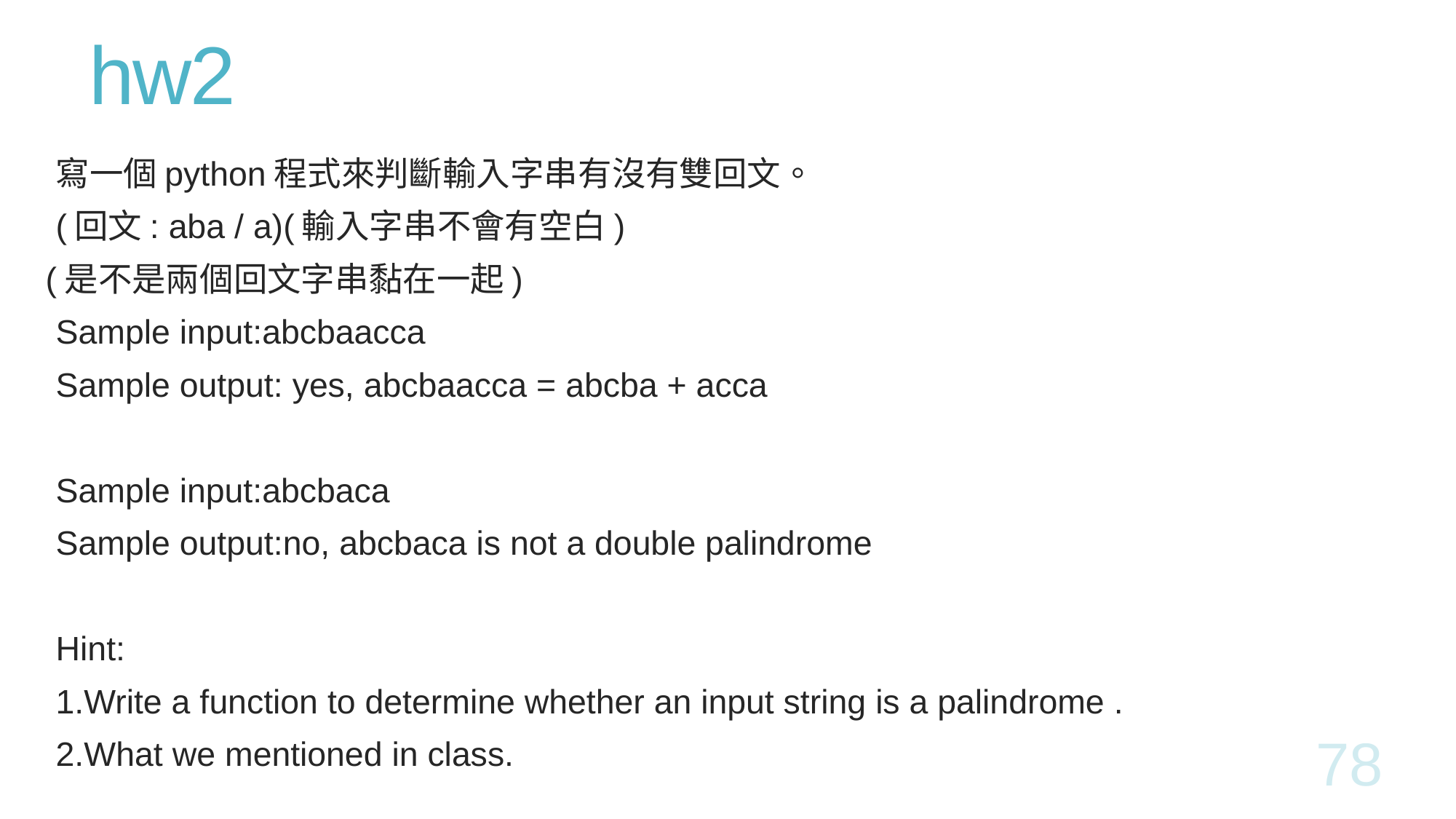

# hw2
寫一個python程式來判斷輸入字串有沒有雙回文。
(回文: aba / a)(輸入字串不會有空白)
(是不是兩個回文字串黏在一起)
Sample input:abcbaacca
Sample output: yes, abcbaacca = abcba + acca

Sample input:abcbaca
Sample output:no, abcbaca is not a double palindrome

Hint:
1.Write a function to determine whether an input string is a palindrome .
2.What we mentioned in class.
78